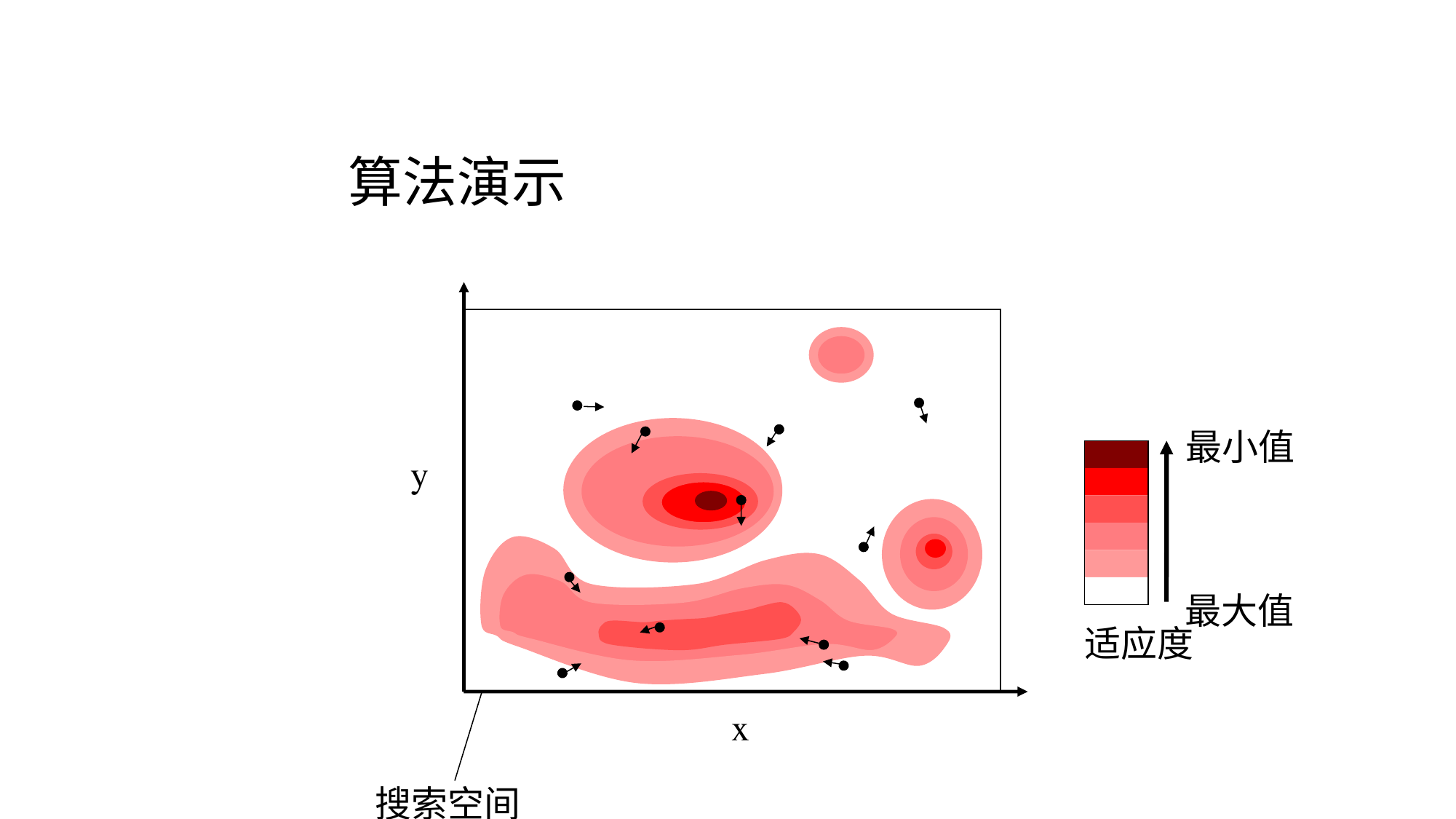

算法演示

y

x

最小值

最大值
适应度

搜索空间